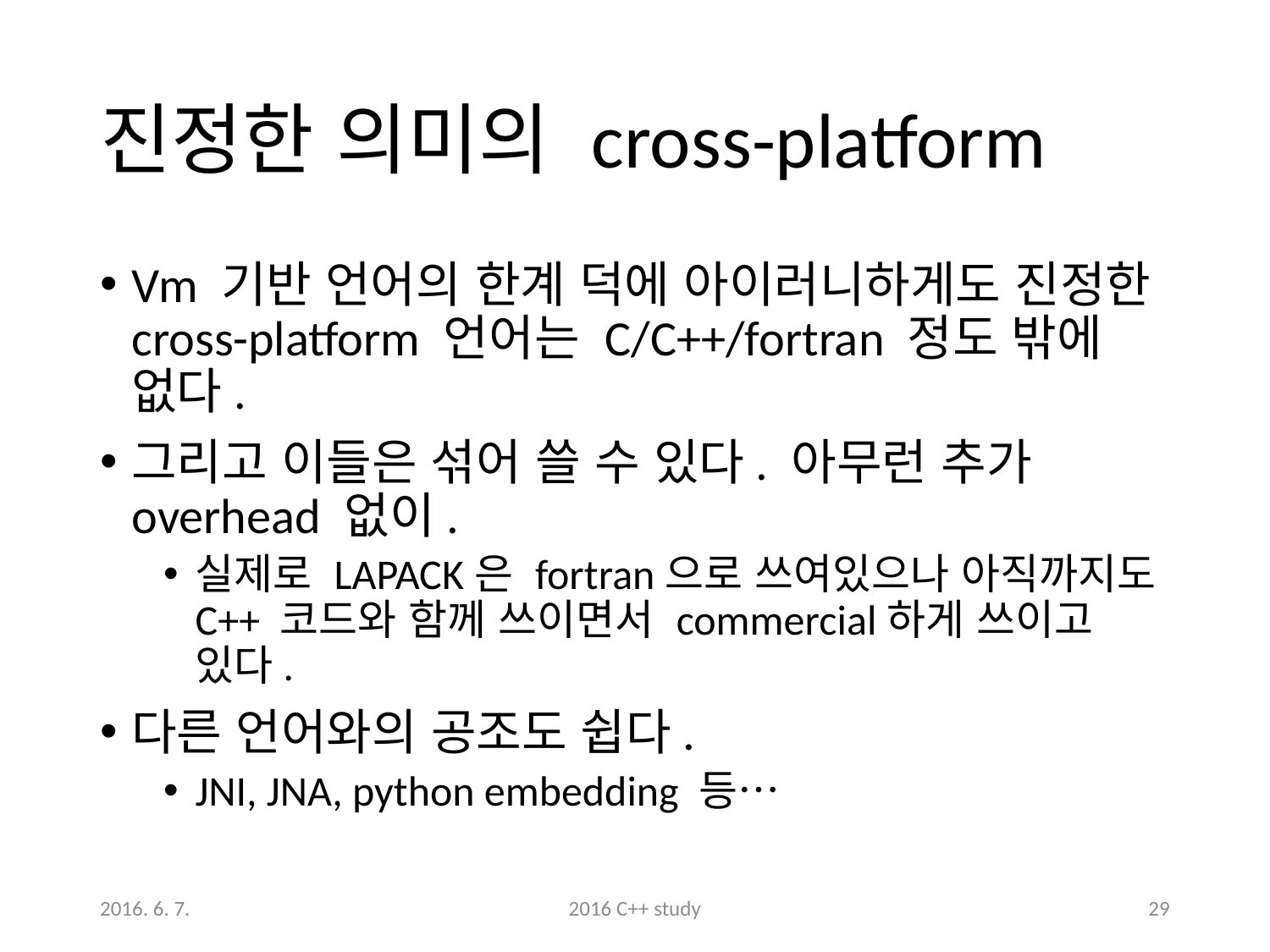

# 진정한 의미의 cross-platform
Vm 기반 언어의 한계 덕에 아이러니하게도 진정한 cross-platform 언어는 C/C++/fortran 정도 밖에 없다.
그리고 이들은 섞어 쓸 수 있다. 아무런 추가 overhead 없이.
실제로 LAPACK은 fortran으로 쓰여있으나 아직까지도 C++ 코드와 함께 쓰이면서 commercial하게 쓰이고 있다.
다른 언어와의 공조도 쉽다.
JNI, JNA, python embedding 등…
2016. 6. 7.
2016 C++ study
29